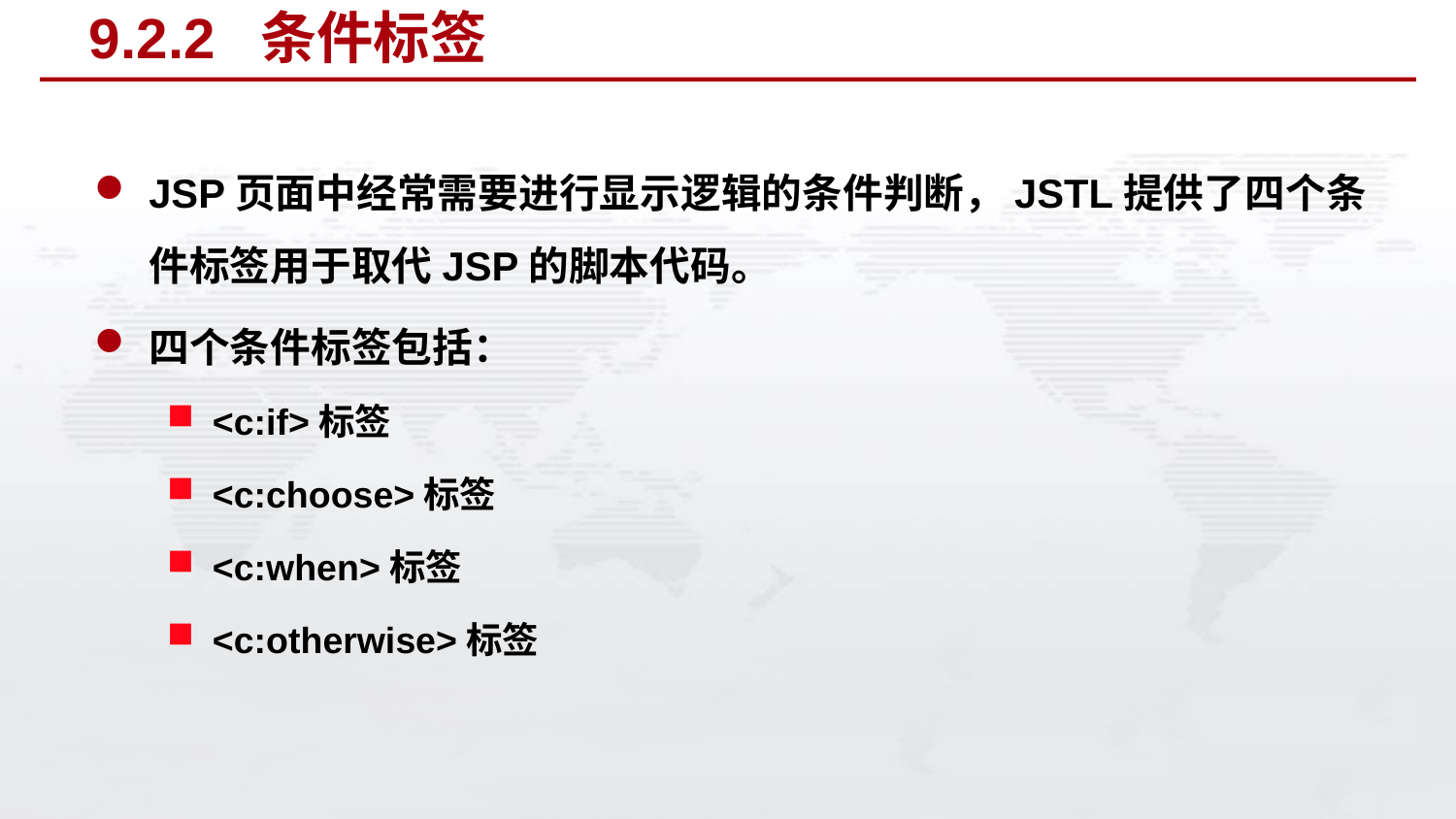

# 9.2.2  条件标签
JSP页面中经常需要进行显示逻辑的条件判断，JSTL提供了四个条件标签用于取代JSP的脚本代码。
四个条件标签包括：
<c:if>标签
<c:choose>标签
<c:when>标签
<c:otherwise>标签